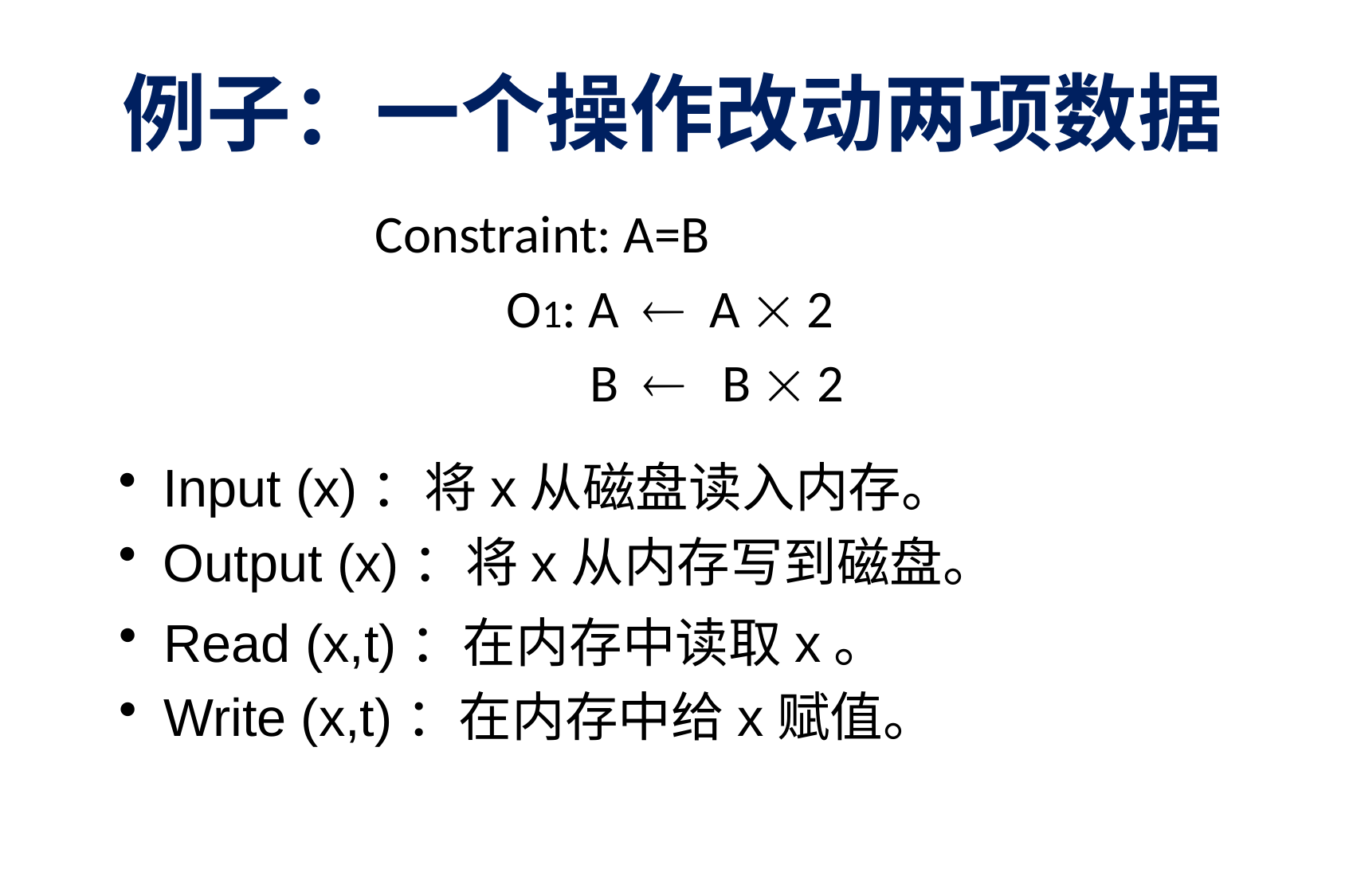

# 例子：一个操作改动两项数据
          		Constraint: A=B
				 O1: A  ←  A × 2
				        B  ←   B × 2
Input (x)：将x从磁盘读入内存。
Output (x)：将x从内存写到磁盘。
Read (x,t)：在内存中读取x。
Write (x,t)：在内存中给x赋值。